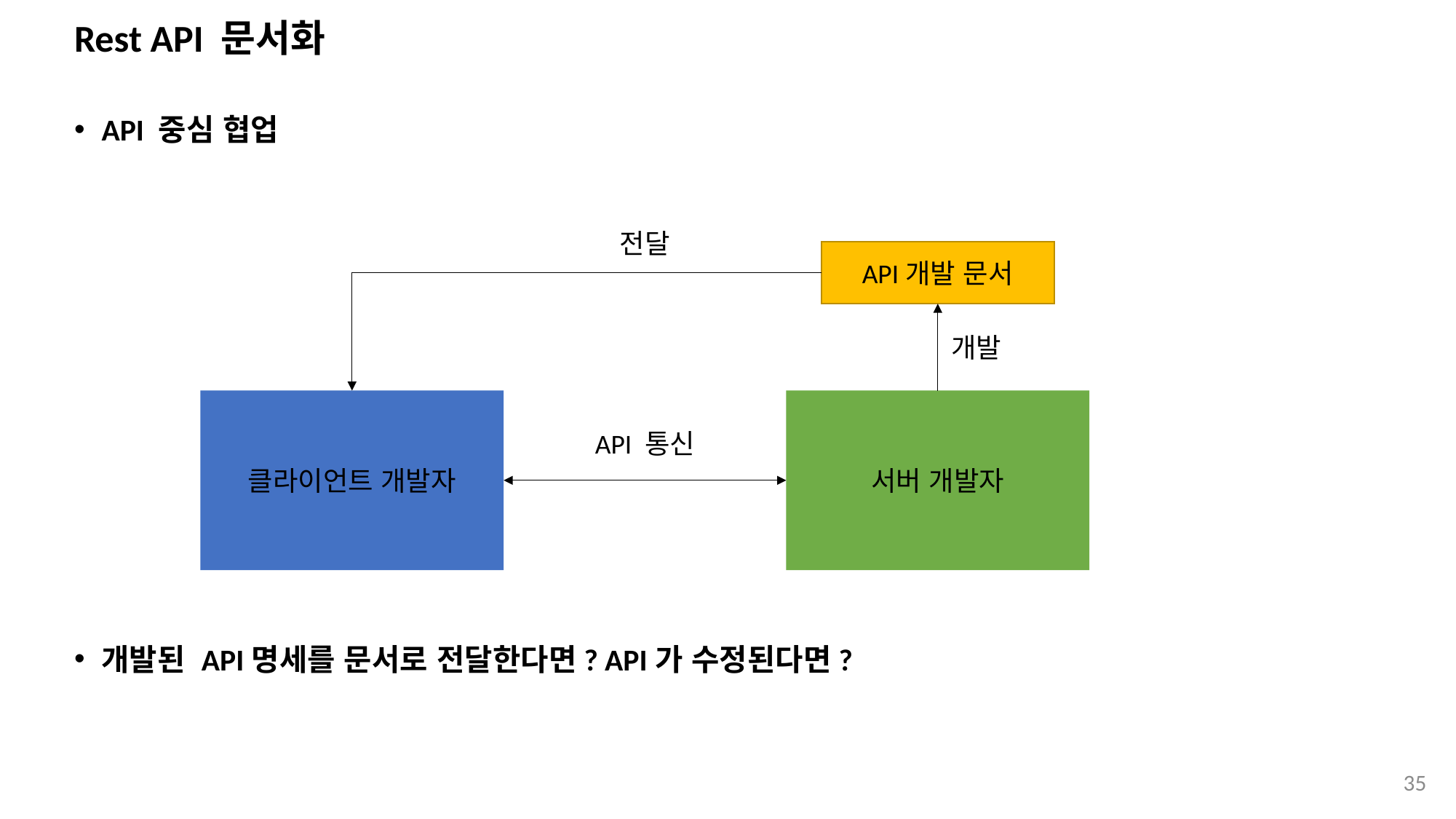

# Rest API 문서화
API 중심 협업

개발된 API명세를 문서로 전달한다면? API가 수정된다면?
전달
API개발 문서
개발
클라이언트 개발자
서버 개발자
API 통신
35